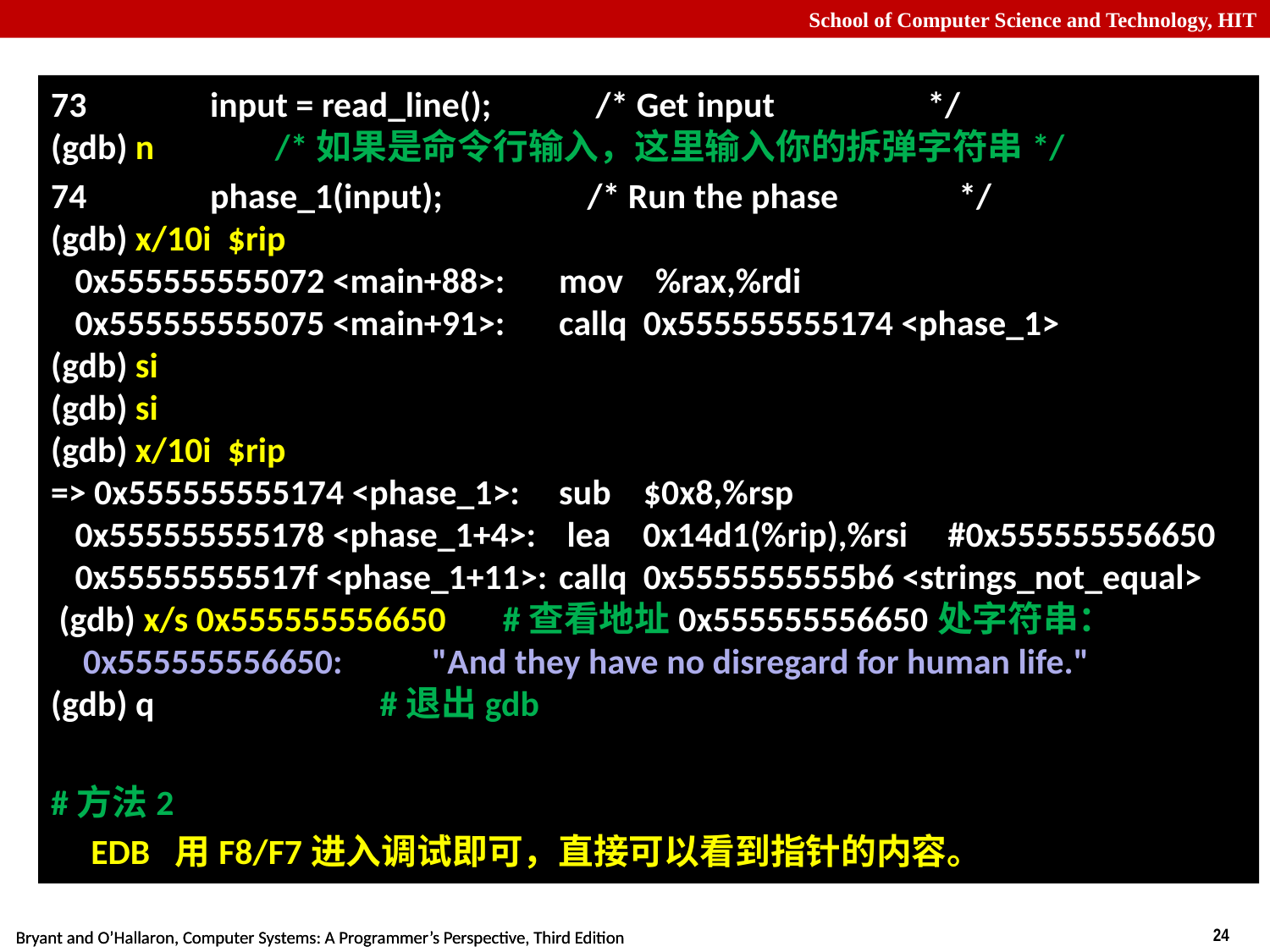

-24-
73	    input = read_line();             /* Get input                   */
(gdb) n               /*如果是命令行输入，这里输入你的拆弹字符串*/
74	    phase_1(input);                  /* Run the phase               */
(gdb) x/10i  $rip
   0x555555555072 <main+88>:	mov    %rax,%rdi
   0x555555555075 <main+91>:	callq  0x555555555174 <phase_1>
(gdb) si
(gdb) si
(gdb) x/10i  $rip
=> 0x555555555174 <phase_1>:	sub    $0x8,%rsp
   0x555555555178 <phase_1+4>:	 lea    0x14d1(%rip),%rsi     #0x555555556650
   0x55555555517f <phase_1+11>:	callq  0x5555555555b6 <strings_not_equal>
 (gdb) x/s 0x555555556650       #查看地址0x555555556650处字符串：
    0x555555556650:	"And they have no disregard for human life."
(gdb) q                            #退出gdb

#方法2
     EDB  用F8/F7进入调试即可，直接可以看到指针的内容。